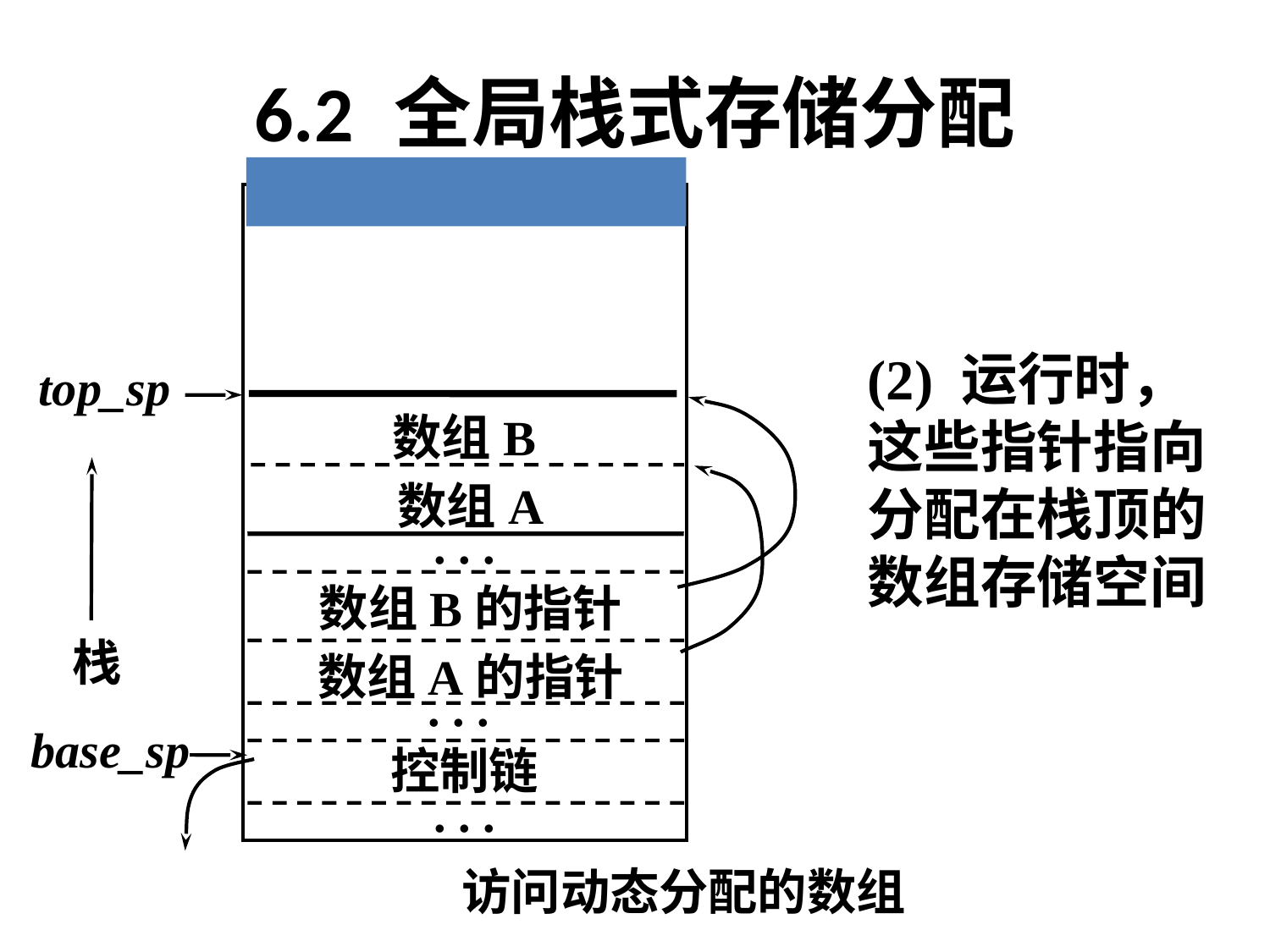

# 6.2 全局栈式存储分配

top_sp

数组B

栈
数组A

. . .

数组B的指针

数组A的指针

. . .

base_sp

控制链

. . .

(2) 运行时，这些指针指向分配在栈顶的数组存储空间
访问动态分配的数组